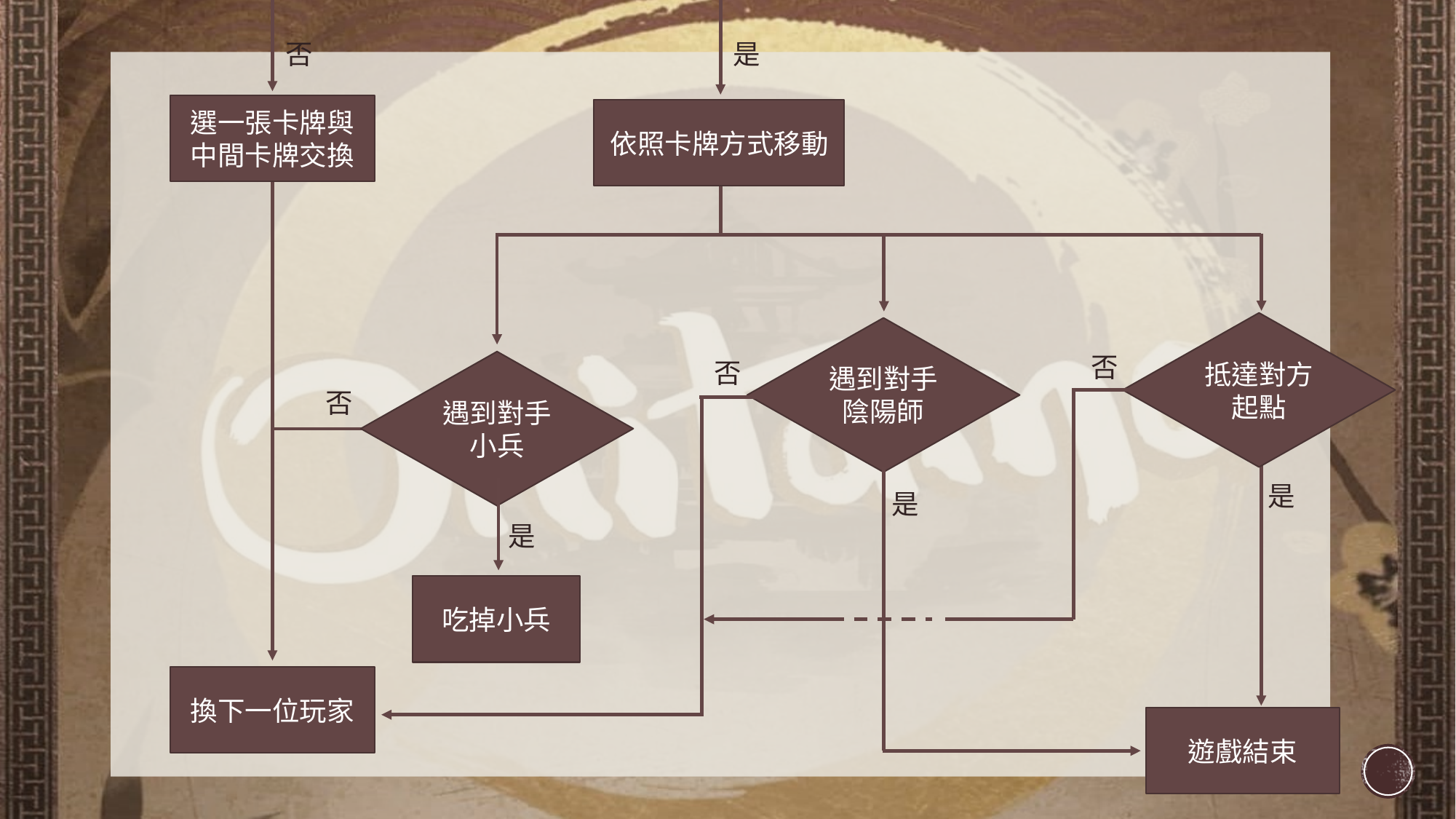

否
是

選一張卡牌與中間卡牌交換
依照卡牌方式移動
抵達對方起點
遇到對手陰陽師
否
否
遇到對手小兵
否
是
是
是
吃掉小兵
換下一位玩家
遊戲結束